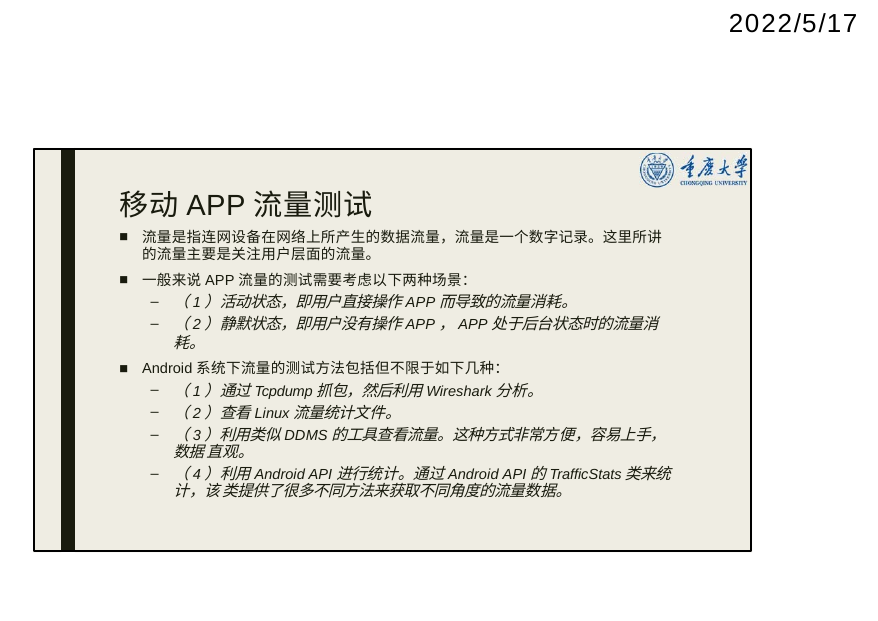

# 2022/5/17

移动APP流量测试
流量是指连网设备在网络上所产生的数据流量，流量是一个数字记录。这里所讲 的流量主要是关注用户层面的流量。
一般来说APP流量的测试需要考虑以下两种场景：
（1）活动状态，即用户直接操作APP而导致的流量消耗。
（2）静默状态，即用户没有操作APP，APP处于后台状态时的流量消耗。
Android系统下流量的测试方法包括但不限于如下几种：
（1）通过Tcpdump抓包，然后利用Wireshark分析。
（2）查看Linux流量统计文件。
（3）利用类似DDMS的工具查看流量。这种方式非常方便，容易上手，数据 直观。
（4）利用Android API进行统计。通过Android API的TrafficStats类来统计，该 类提供了很多不同方法来获取不同角度的流量数据。